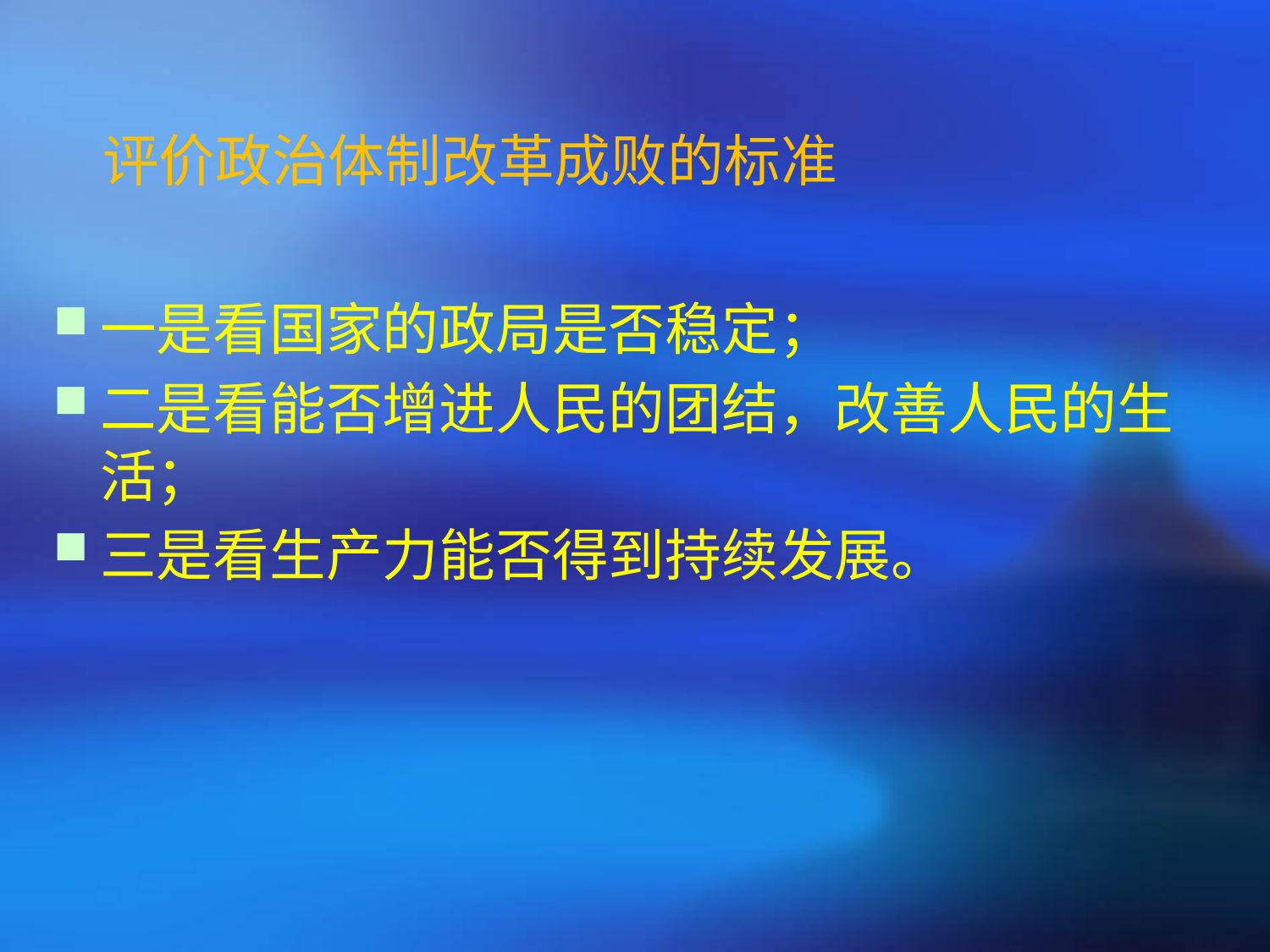

# 评价政治体制改革成败的标准
一是看国家的政局是否稳定；
二是看能否增进人民的团结，改善人民的生活；
三是看生产力能否得到持续发展。